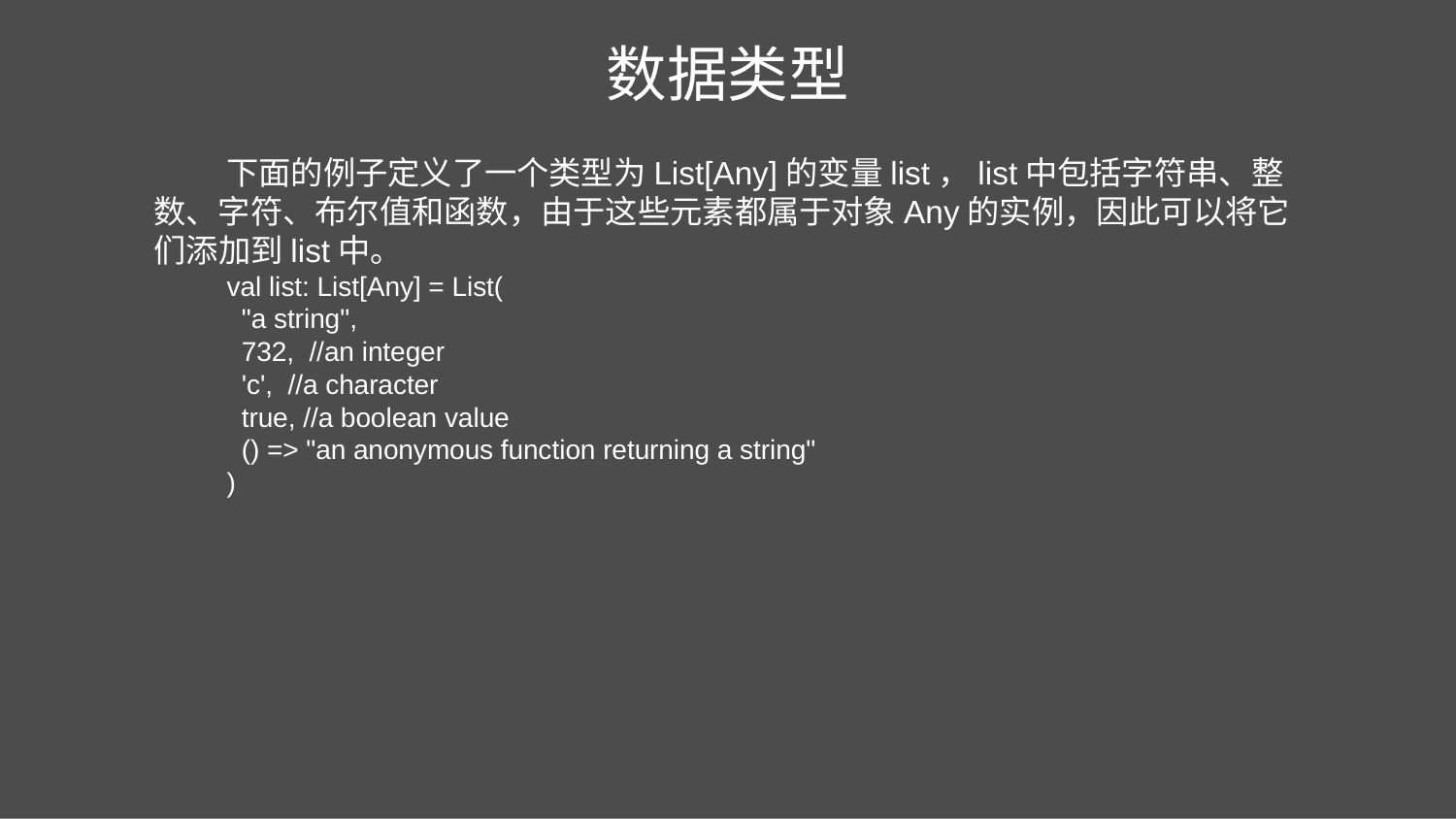

数据类型

下面的例子定义了一个类型为List[Any]的变量list，list中包括字符串、整数、字符、布尔值和函数，由于这些元素都属于对象Any的实例，因此可以将它们添加到list中。
val list: List[Any] = List(
  "a string",
  732,  //an integer
  'c',  //a character
  true, //a boolean value
  () => "an anonymous function returning a string"
)